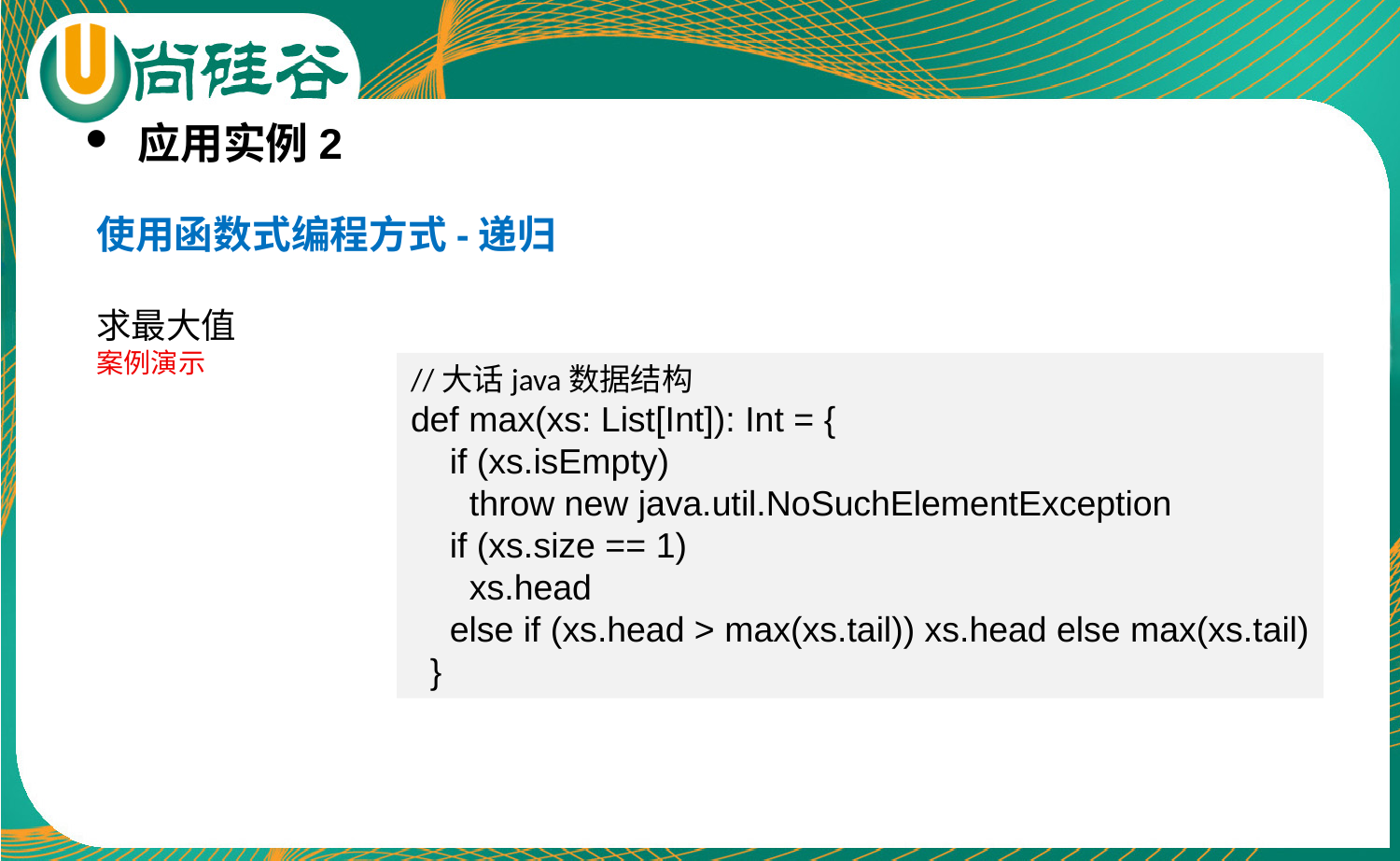

应用实例2

使用函数式编程方式-递归

求最大值
案例演示

//大话java数据结构
def max(xs: List[Int]): Int = {
    if (xs.isEmpty)
      throw new java.util.NoSuchElementException
    if (xs.size == 1)
      xs.head
    else if (xs.head > max(xs.tail)) xs.head else max(xs.tail)
  }